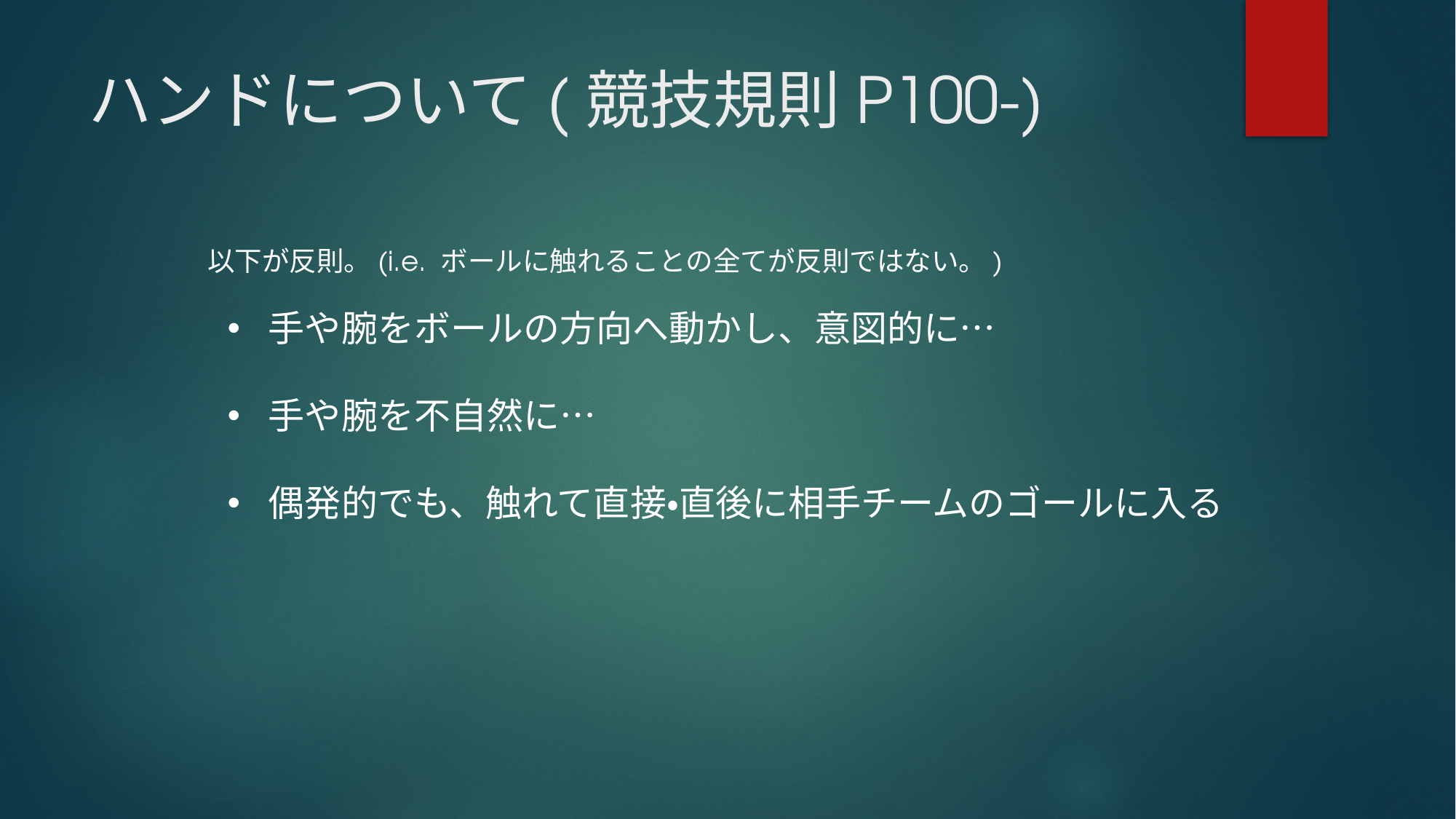

# ハンドについて(競技規則P100-)
以下が反則。(i.e. ボールに触れることの全てが反則ではない。)
手や腕をボールの方向へ動かし、意図的に…

手や腕を不自然に…

偶発的でも、触れて直接・直後に相手チームのゴールに入る